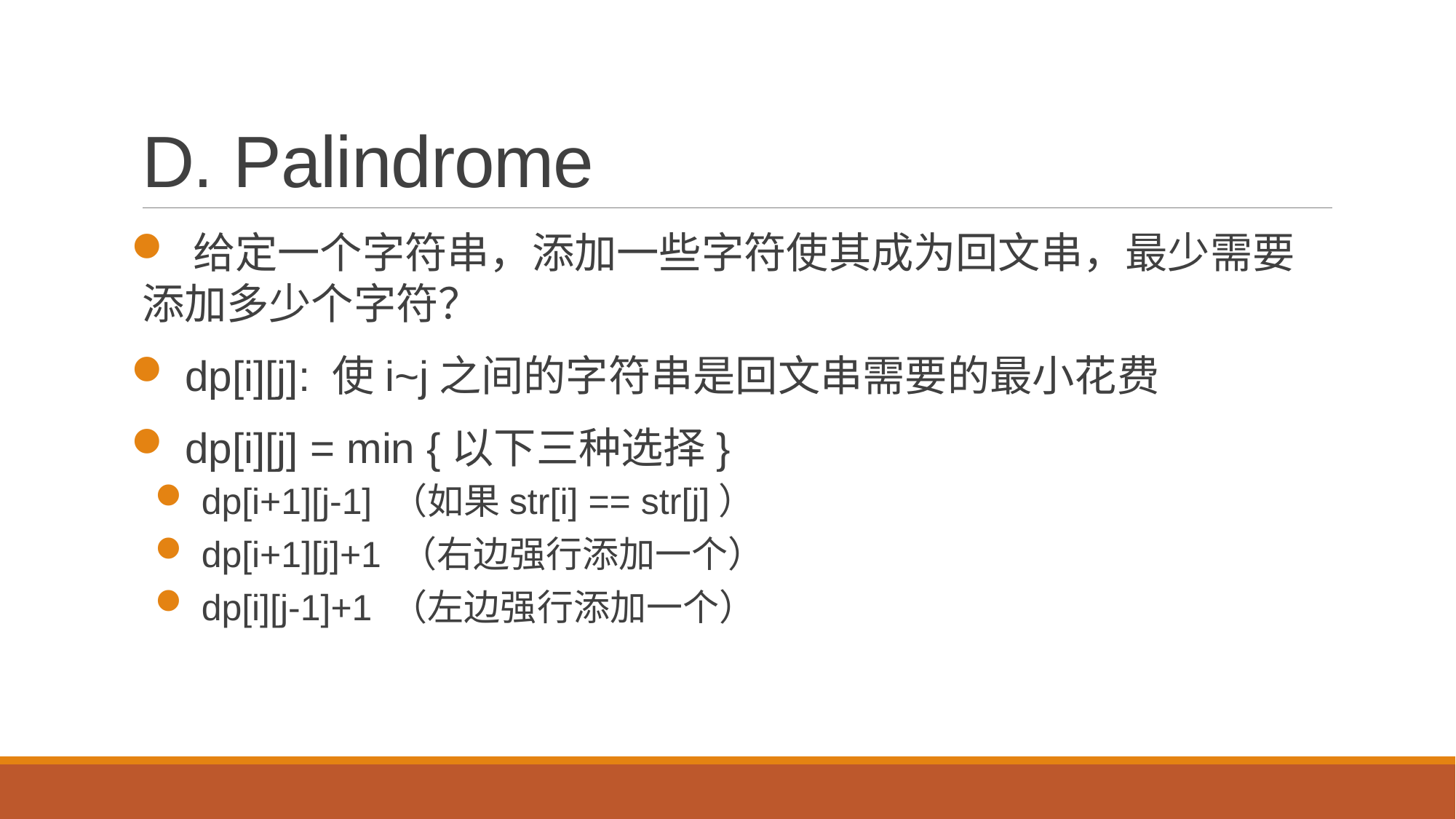

# D. Palindrome
 给定一个字符串，添加一些字符使其成为回文串，最少需要添加多少个字符？
 dp[i][j]: 使i~j之间的字符串是回文串需要的最小花费
 dp[i][j] = min {以下三种选择}
 dp[i+1][j-1] （如果str[i] == str[j]）
 dp[i+1][j]+1 （右边强行添加一个）
 dp[i][j-1]+1 （左边强行添加一个）